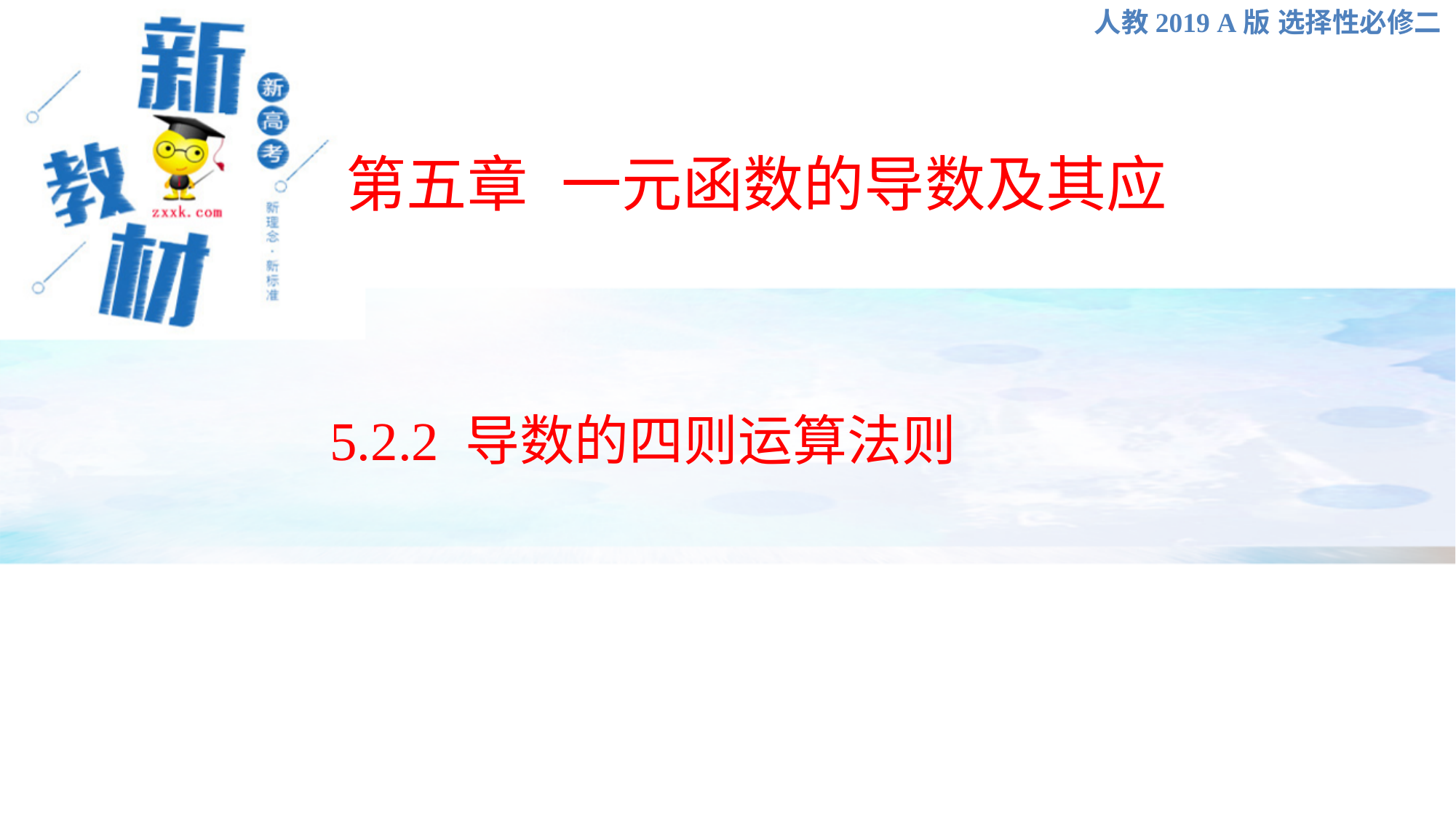

人教2019 A版 选择性必修二
第五章  一元函数的导数及其应

5.2.2 导数的四则运算法则